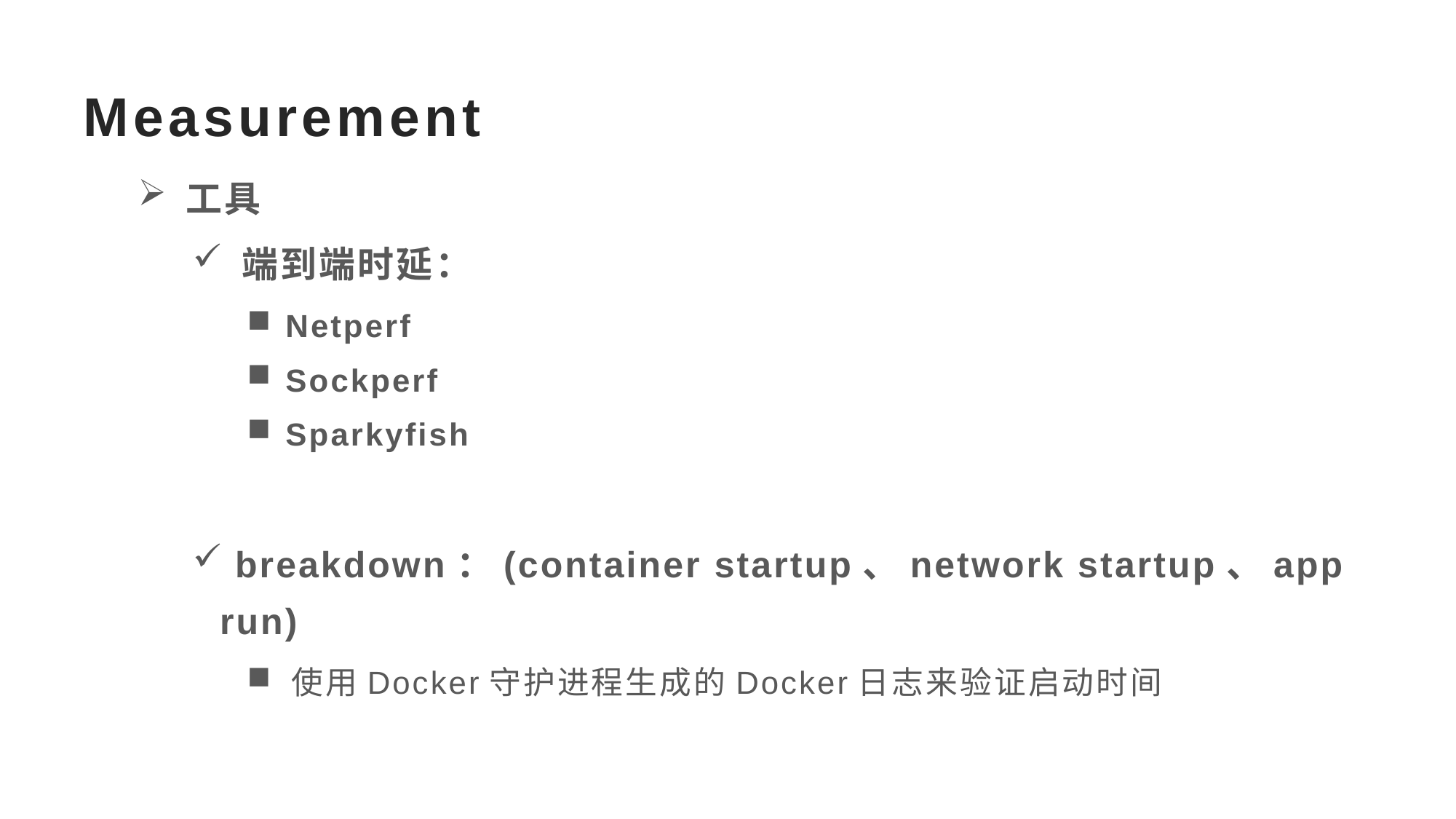

# Measurement
 工具
 端到端时延：
 Netperf
 Sockperf
 Sparkyfish

 breakdown：(container startup、network startup、app run)
 使用Docker守护进程生成的Docker日志来验证启动时间